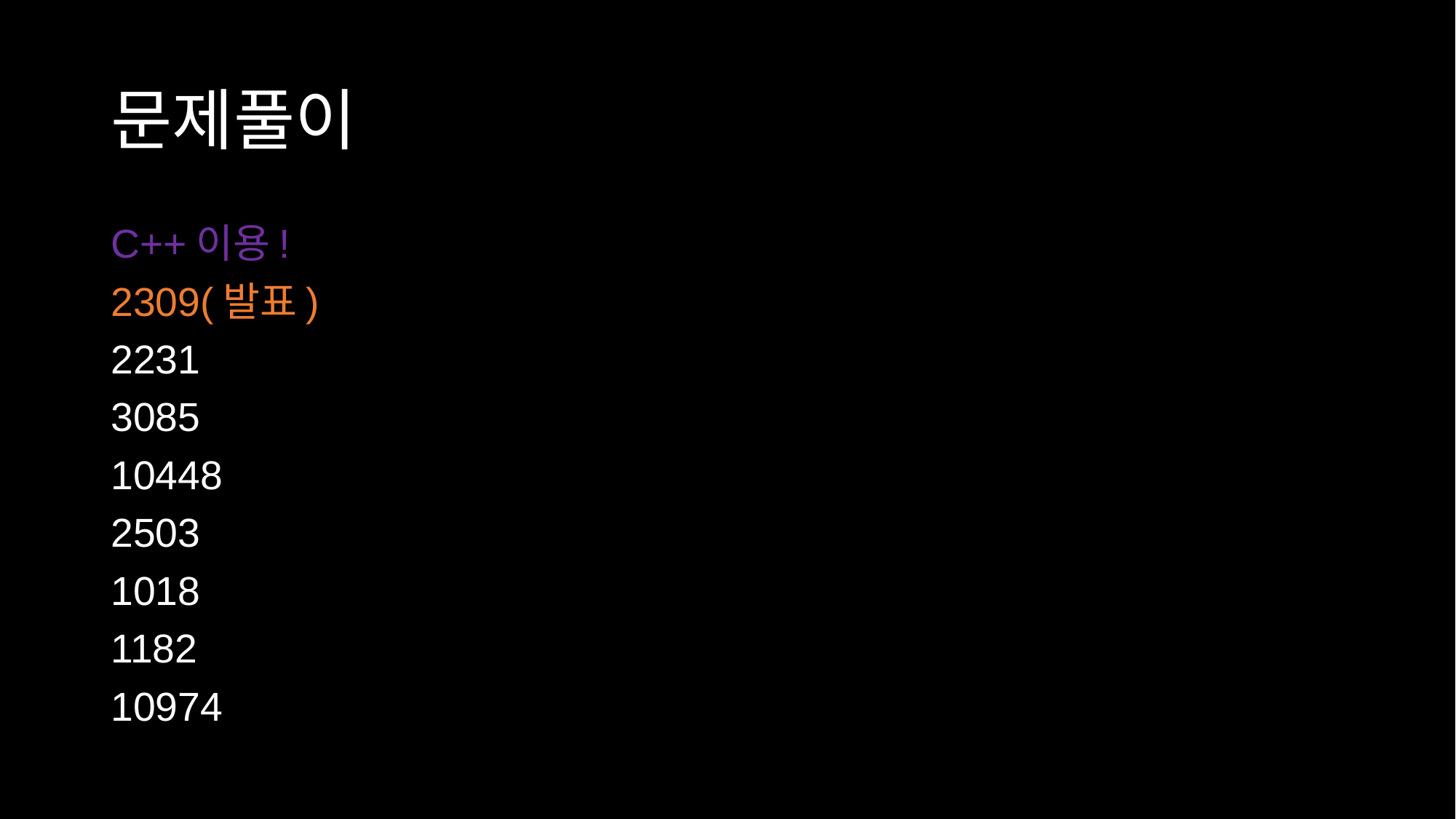

# 문제풀이
C++이용!
2309(발표)
2231
3085
10448
2503
1018
1182
10974